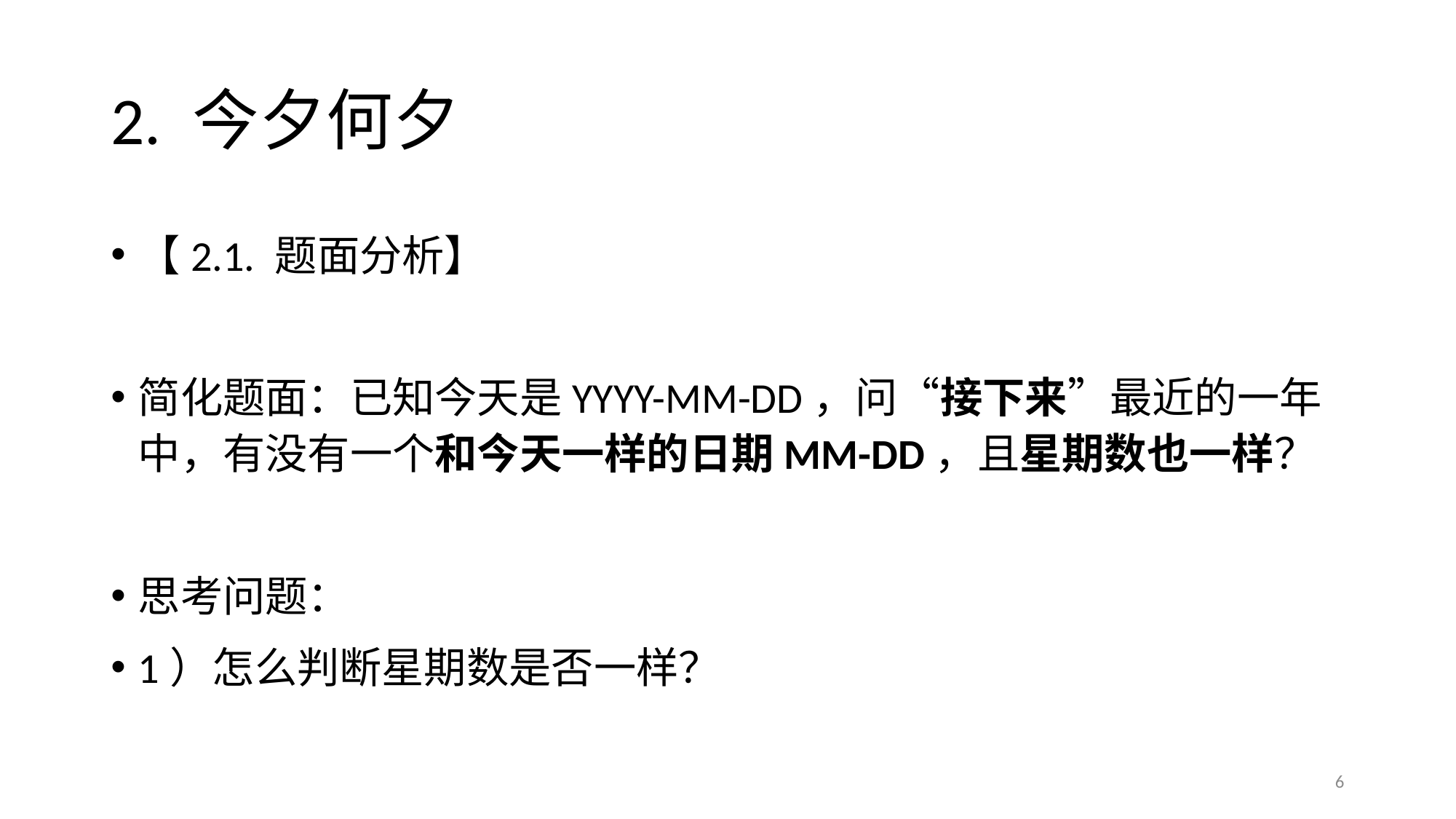

# 2. 今夕何夕
【2.1. 题面分析】

简化题面：已知今天是YYYY-MM-DD，问“接下来”最近的一年中，有没有一个和今天一样的日期MM-DD，且星期数也一样？

思考问题：
1）怎么判断星期数是否一样？
6